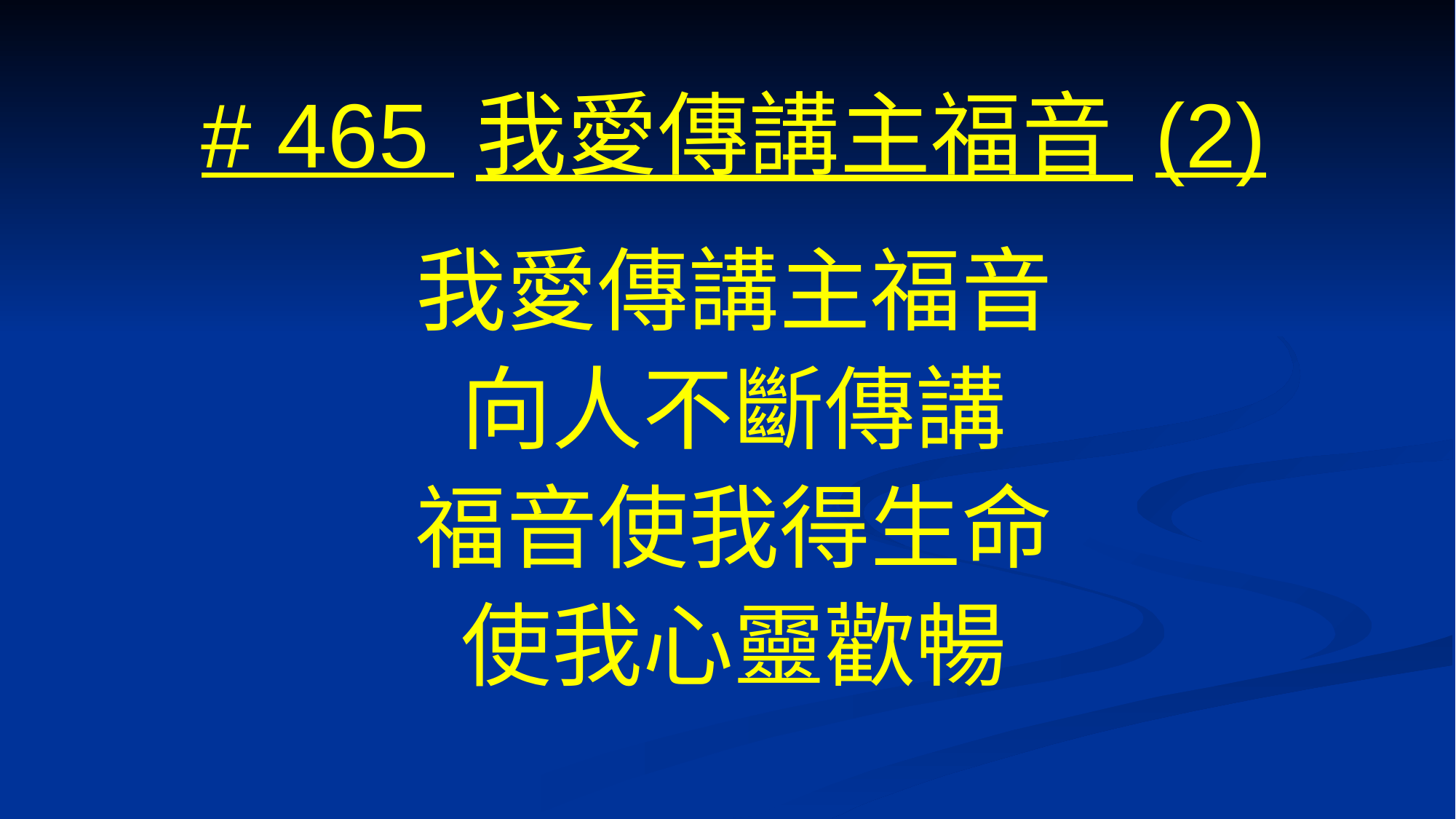

# # 465 我愛傳講主福音 (2)
我愛傳講主福音
向人不斷傳講
福音使我得生命
使我心靈歡暢